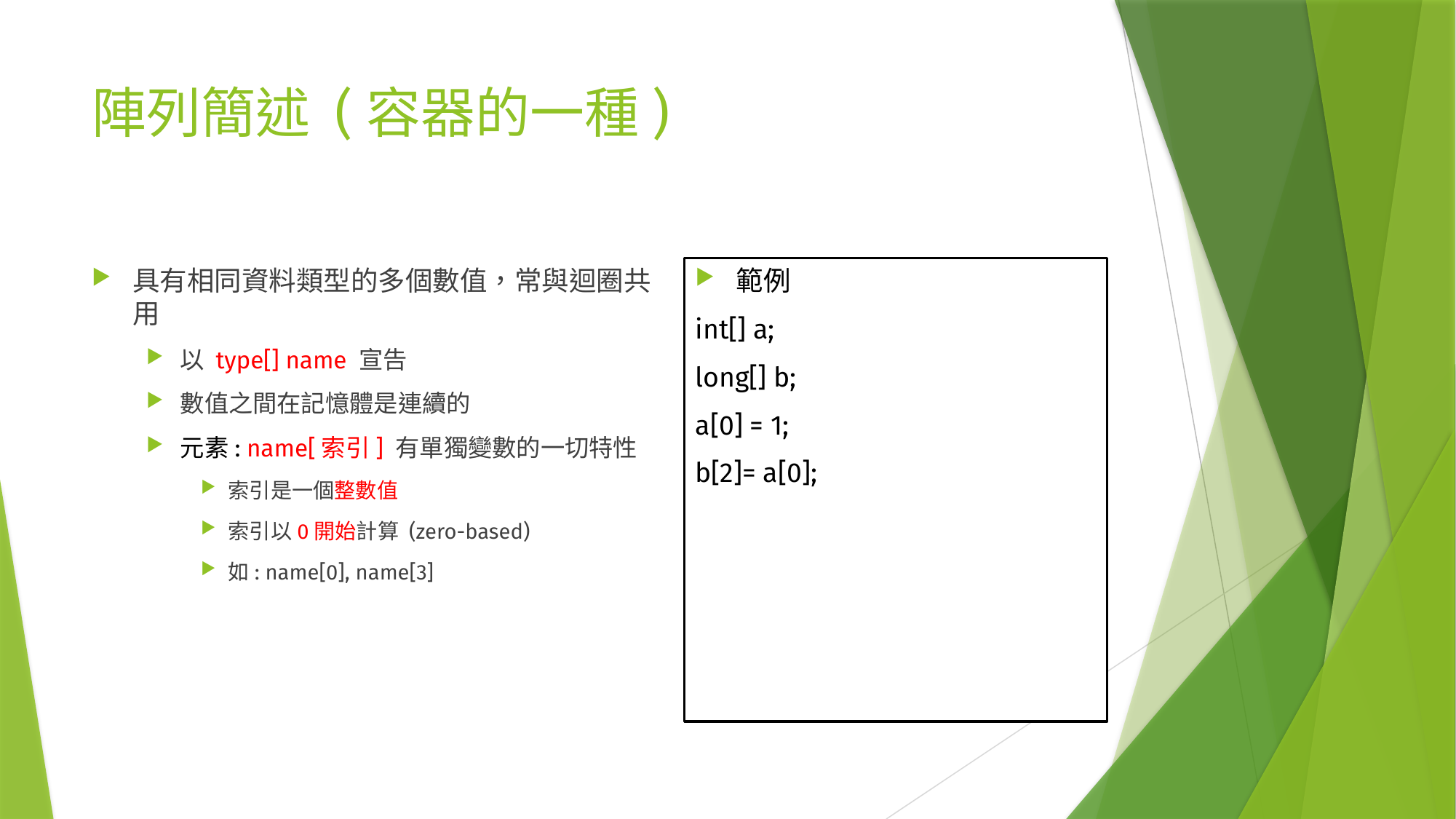

# 陣列簡述 (容器的一種)
具有相同資料類型的多個數值，常與迴圈共用
以 type[] name 宣告
數值之間在記憶體是連續的
元素: name[索引] 有單獨變數的一切特性
索引是一個整數值
索引以0開始計算 (zero-based)
如: name[0], name[3]
範例
int[] a;
long[] b;
a[0] = 1;
b[2]= a[0];